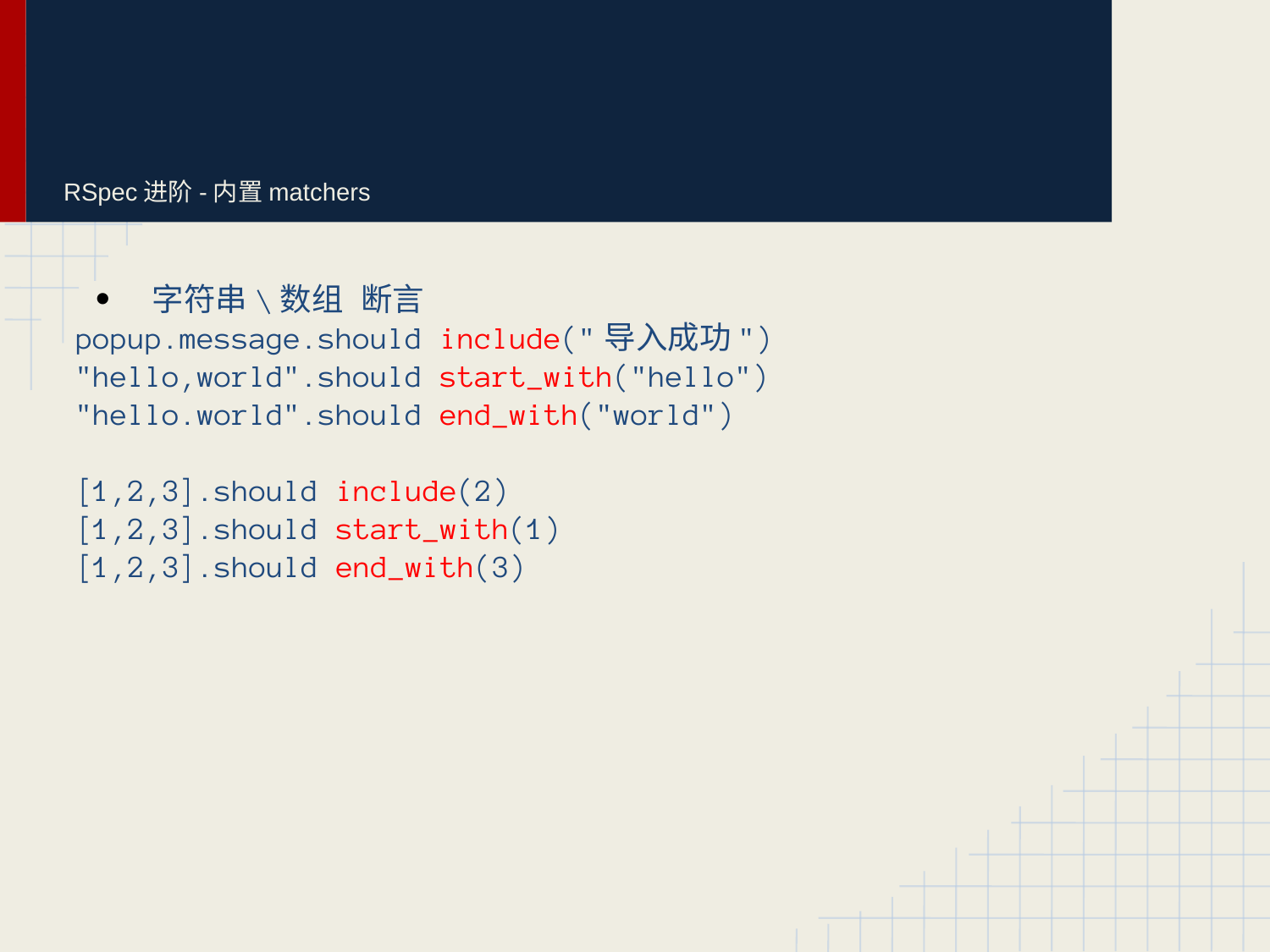

# RSpec进阶-内置matchers
字符串\数组 断言
popup.message.should include("导入成功")
"hello,world".should start_with("hello")
"hello.world".should end_with("world")

[1,2,3].should include(2)
[1,2,3].should start_with(1)
[1,2,3].should end_with(3)